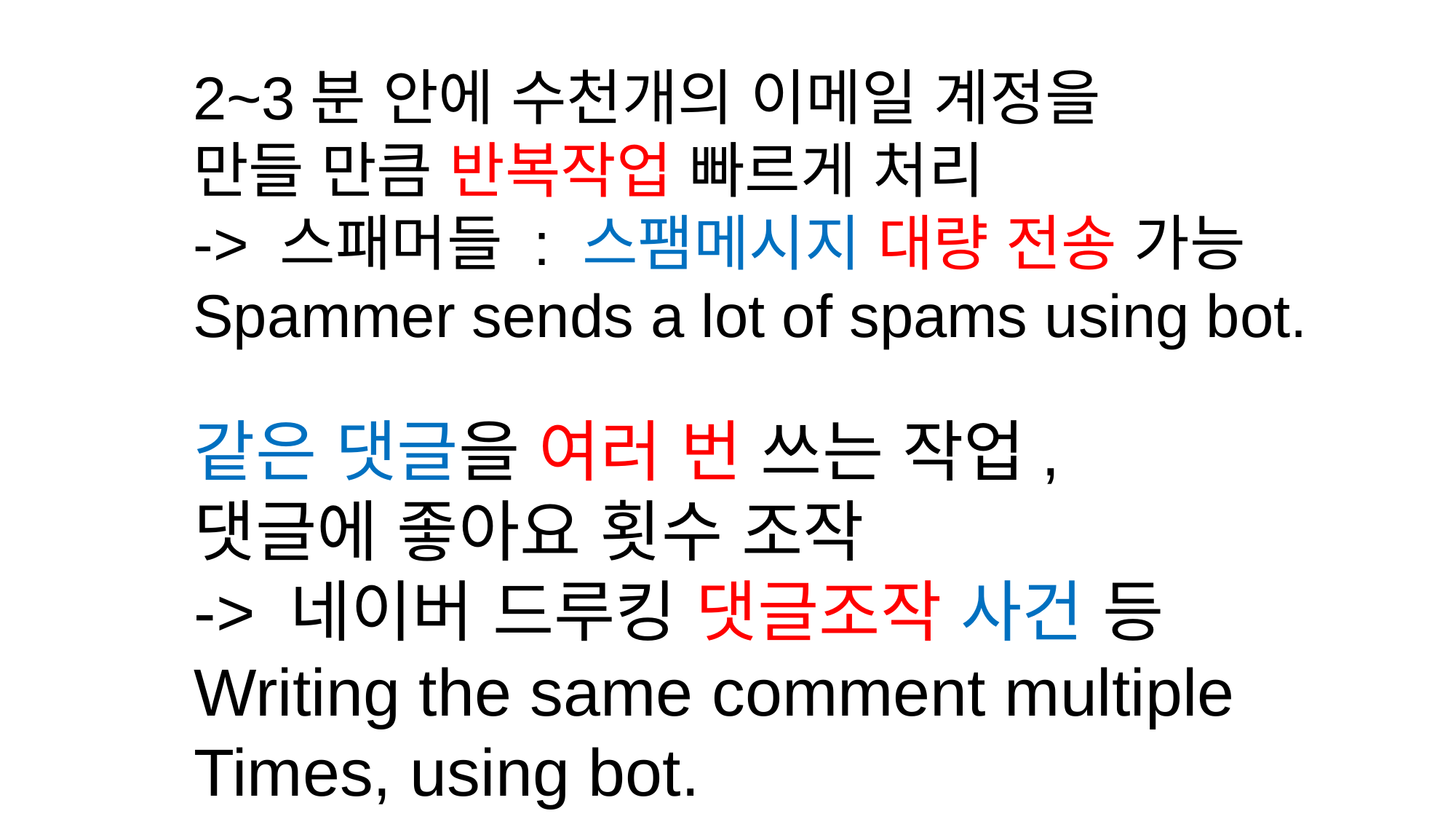

2~3분 안에 수천개의 이메일 계정을
만들 만큼 반복작업 빠르게 처리
-> 스패머들 : 스팸메시지 대량 전송 가능
Spammer sends a lot of spams using bot.
같은 댓글을 여러 번 쓰는 작업,
댓글에 좋아요 횟수 조작
-> 네이버 드루킹 댓글조작 사건 등
Writing the same comment multiple
Times, using bot.